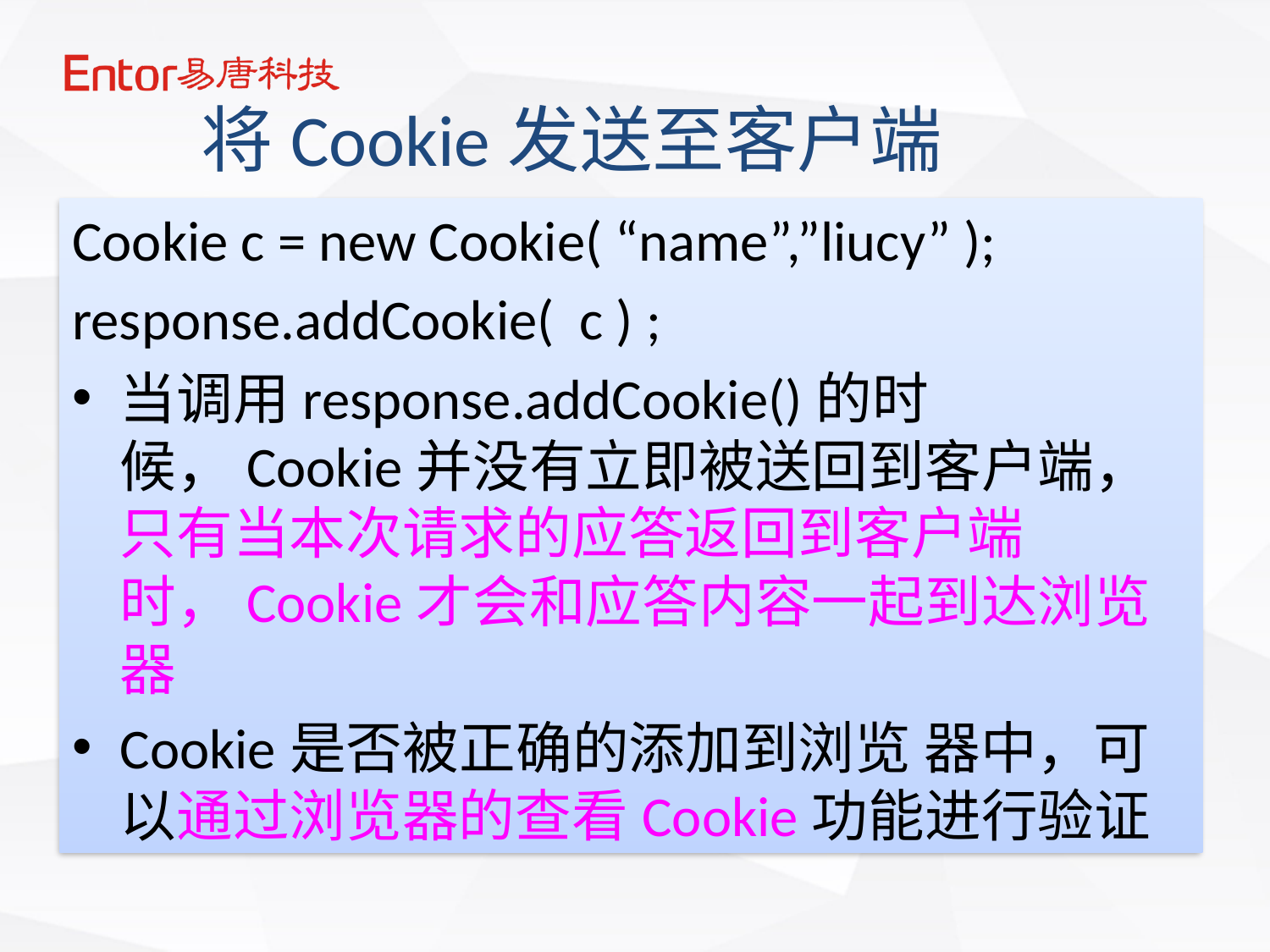

将Cookie发送至客户端
Cookie c = new Cookie( “name”,”liucy” );
response.addCookie(  c ) ;
当调用response.addCookie()的时候，Cookie并没有立即被送回到客户端，只有当本次请求的应答返回到客户端时，Cookie才会和应答内容一起到达浏览器
Cookie是否被正确的添加到浏览 器中，可以通过浏览器的查看Cookie功能进行验证